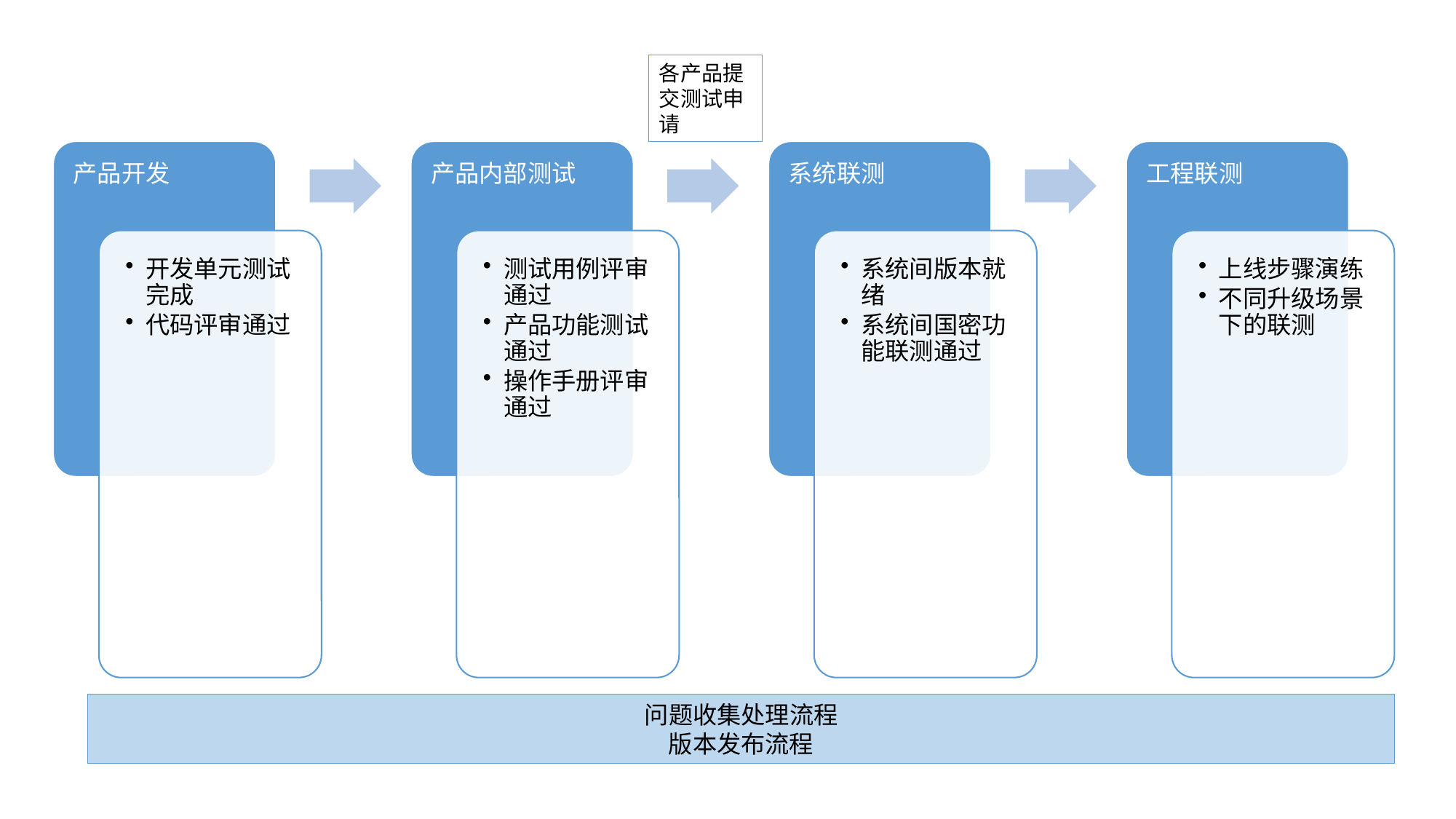

各产品提交测试申请
产品开发
开发单元测试完成
代码评审通过

产品内部测试
测试用例评审通过
产品功能测试通过
操作手册评审通过

系统联测
系统间版本就绪
系统间国密功能联测通过

工程联测
上线步骤演练
不同升级场景下的联测
问题收集处理流程
版本发布流程